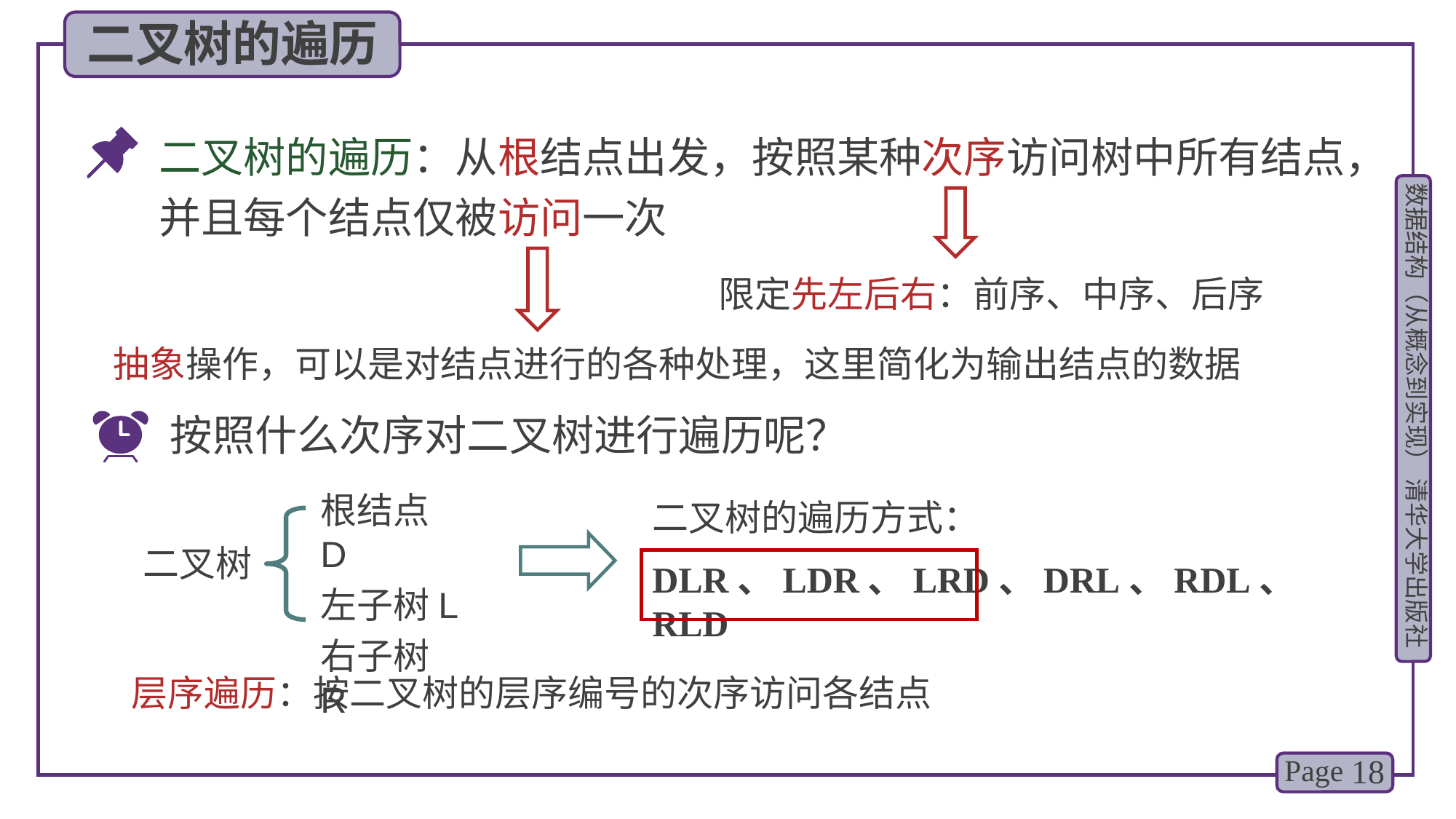

二叉树的遍历

二叉树的遍历：从根结点出发，按照某种次序访问树中所有结点，并且每个结点仅被访问一次

限定先左后右：前序、中序、后序

抽象操作，可以是对结点进行的各种处理，这里简化为输出结点的数据
按照什么次序对二叉树进行遍历呢？

根结点D
左子树L
右子树R

二叉树
二叉树的遍历方式：
DLR、LDR、LRD、DRL、RDL、RLD

层序遍历：按二叉树的层序编号的次序访问各结点